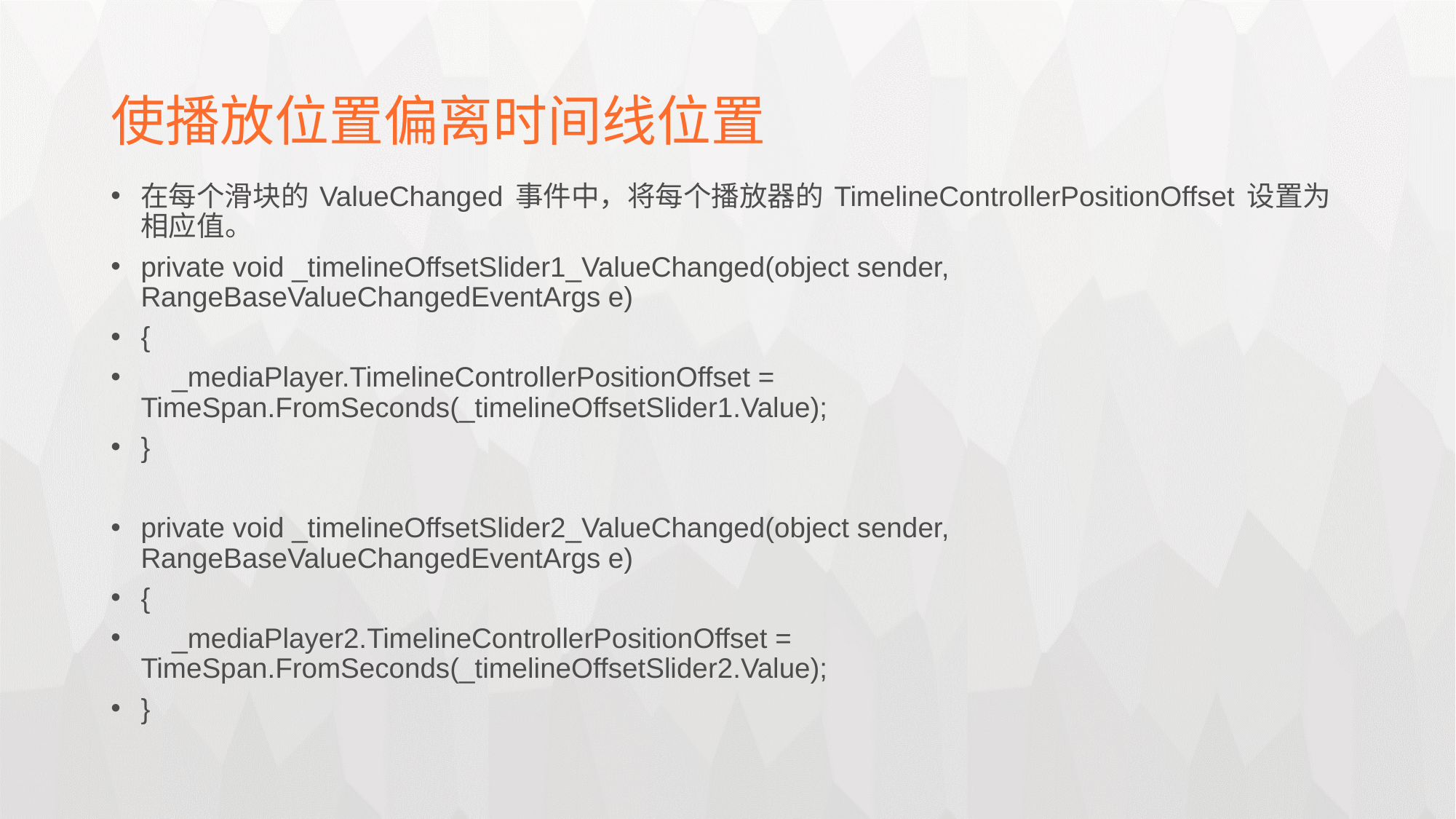

使播放位置偏离时间线位置
在每个滑块的 ValueChanged 事件中，将每个播放器的 TimelineControllerPositionOffset 设置为相应值。
private void _timelineOffsetSlider1_ValueChanged(object sender, RangeBaseValueChangedEventArgs e)
{
    _mediaPlayer.TimelineControllerPositionOffset = TimeSpan.FromSeconds(_timelineOffsetSlider1.Value);
}

private void _timelineOffsetSlider2_ValueChanged(object sender, RangeBaseValueChangedEventArgs e)
{
    _mediaPlayer2.TimelineControllerPositionOffset = TimeSpan.FromSeconds(_timelineOffsetSlider2.Value);
}